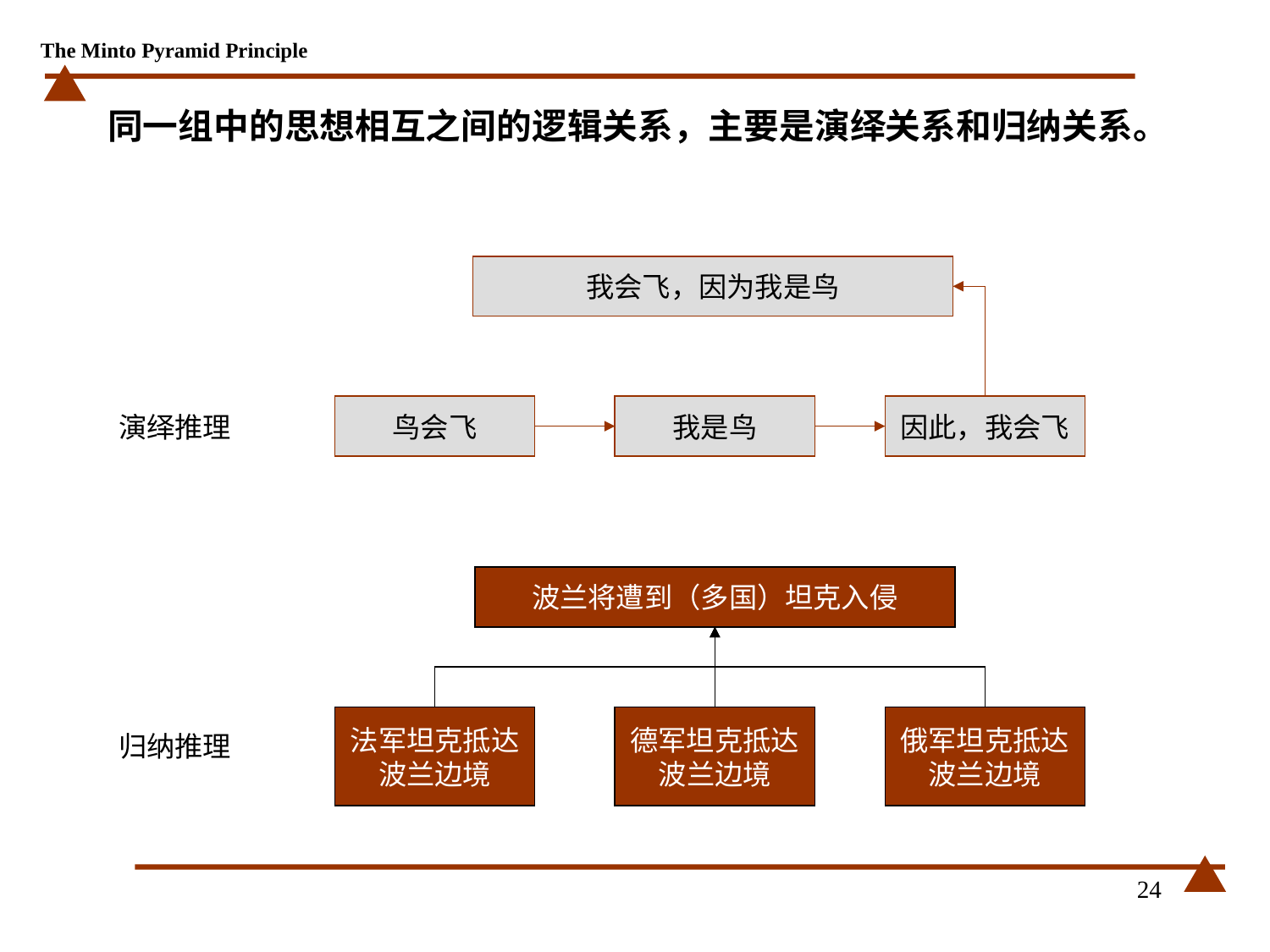

# 同一组中的思想相互之间的逻辑关系，主要是演绎关系和归纳关系。
我会飞，因为我是鸟
演绎推理
鸟会飞
我是鸟
因此，我会飞
波兰将遭到（多国）坦克入侵
法军坦克抵达波兰边境
德军坦克抵达波兰边境
俄军坦克抵达波兰边境
归纳推理
24